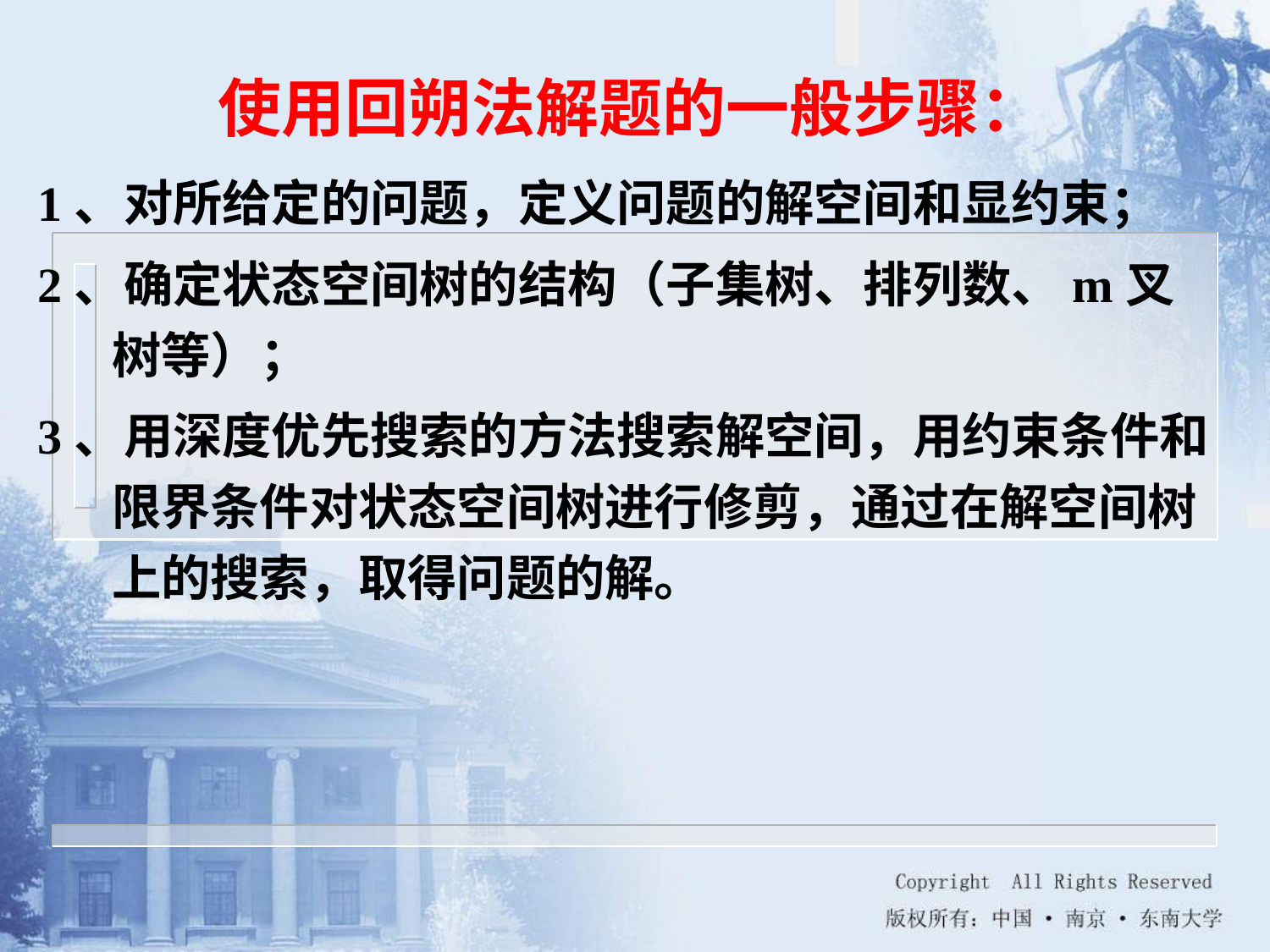

使用回朔法解题的一般步骤：
1、对所给定的问题，定义问题的解空间和显约束；
2、确定状态空间树的结构（子集树、排列数、m叉树等）；
3、用深度优先搜索的方法搜索解空间，用约束条件和限界条件对状态空间树进行修剪，通过在解空间树上的搜索，取得问题的解。